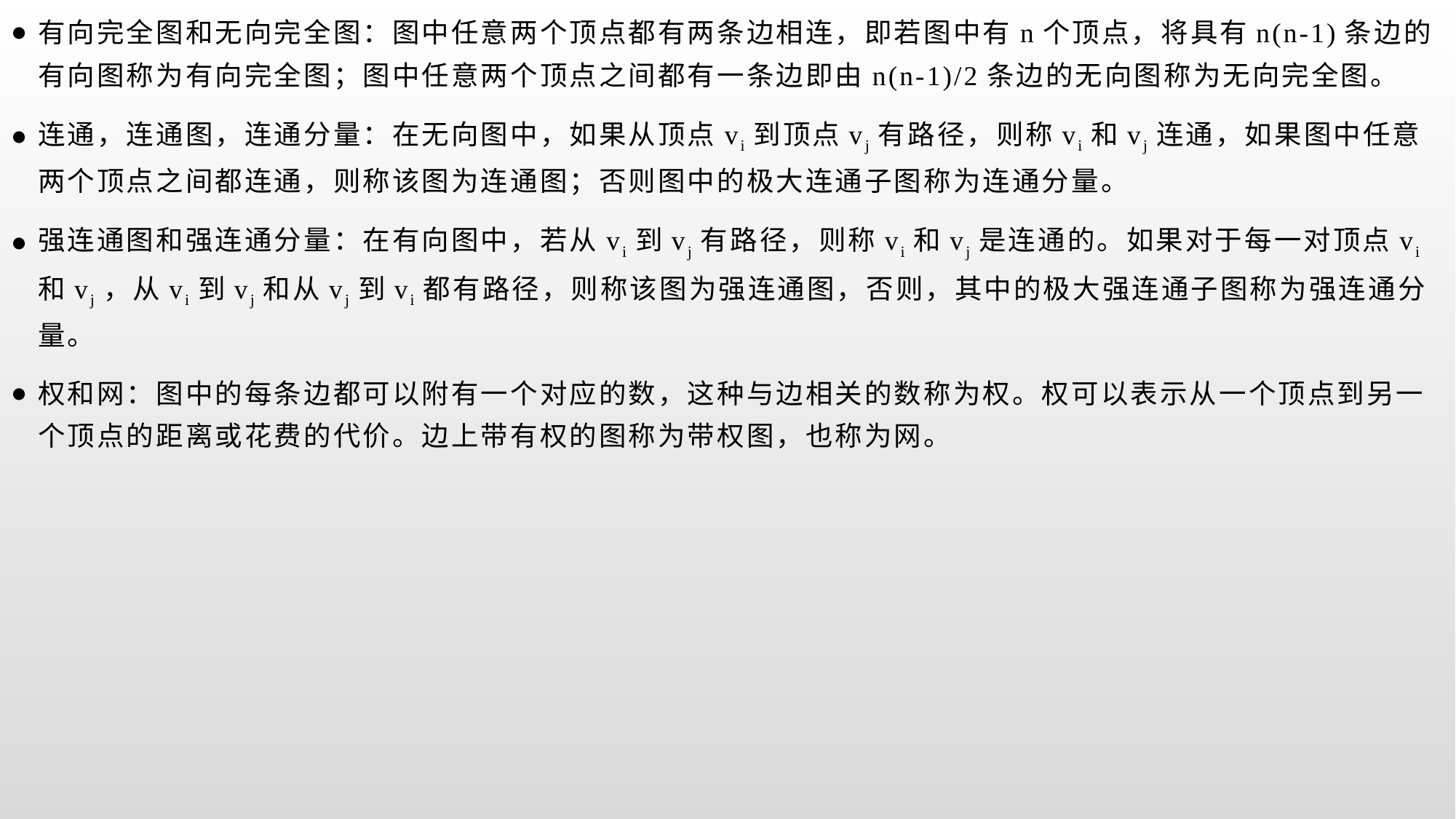

有向完全图和无向完全图：图中任意两个顶点都有两条边相连，即若图中有n个顶点，将具有n(n-1)条边的有向图称为有向完全图；图中任意两个顶点之间都有一条边即由n(n-1)/2条边的无向图称为无向完全图。
连通，连通图，连通分量：在无向图中，如果从顶点vi到顶点vj有路径，则称vi和vj连通，如果图中任意两个顶点之间都连通，则称该图为连通图；否则图中的极大连通子图称为连通分量。
强连通图和强连通分量：在有向图中，若从vi到vj有路径，则称vi和vj是连通的。如果对于每一对顶点vi和vj，从vi到vj和从vj到vi都有路径，则称该图为强连通图，否则，其中的极大强连通子图称为强连通分量。
权和网：图中的每条边都可以附有一个对应的数，这种与边相关的数称为权。权可以表示从一个顶点到另一个顶点的距离或花费的代价。边上带有权的图称为带权图，也称为网。